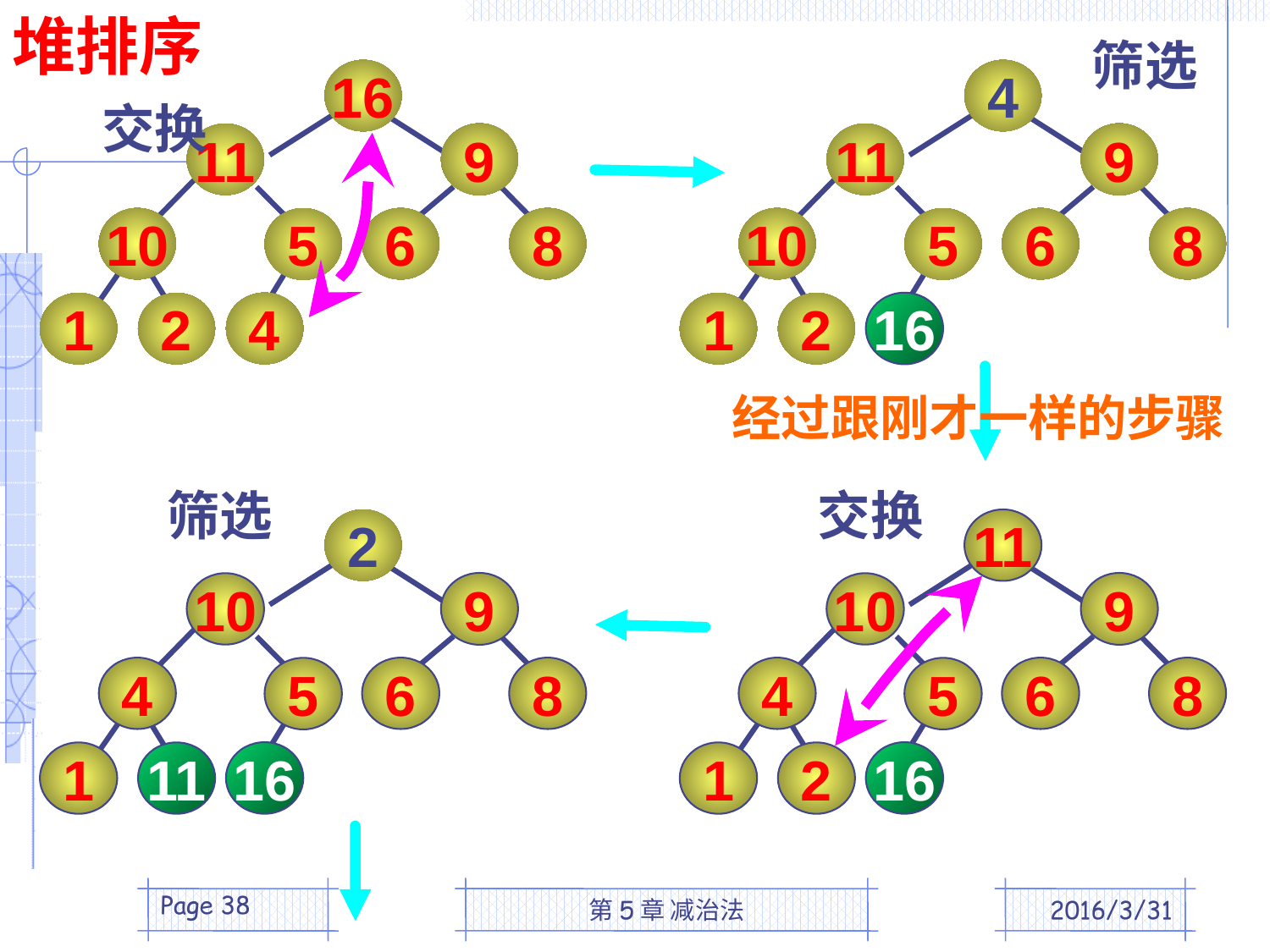

堆排序
筛选
16

9
11

10
6
8
5

4
1
2
4

9
11

10
6
8
5

16
1
2
交换

经过跟刚才一样的步骤

筛选
交换
2

9
10

4
6
8
5

16
1
11
11

9
10

4
6
8
5

16
1
2

Page 38
第5章 减治法
2016/3/31